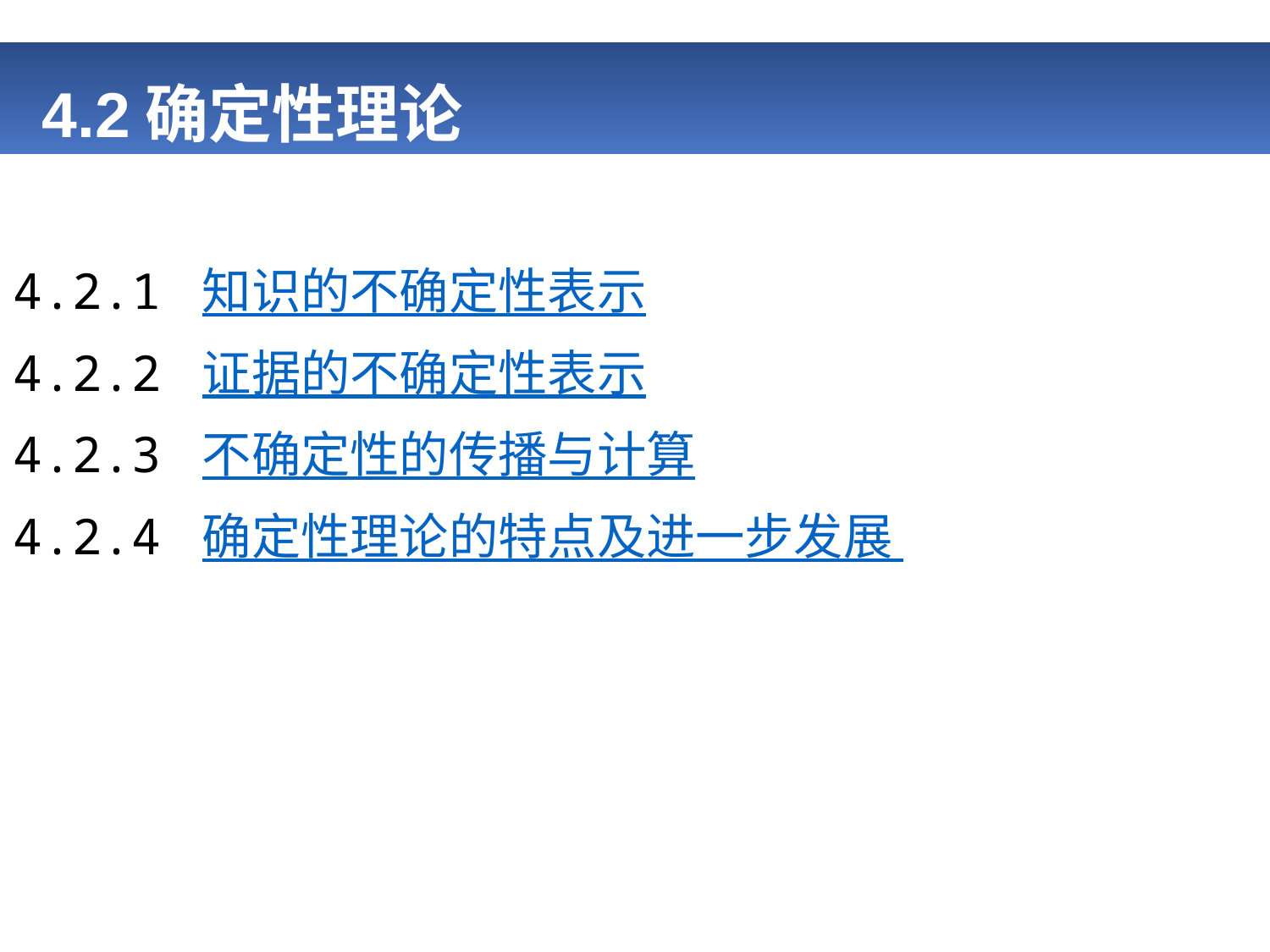

# 4.2确定性理论
4.2.1 知识的不确定性表示
4.2.2 证据的不确定性表示
4.2.3 不确定性的传播与计算
4.2.4 确定性理论的特点及进一步发展